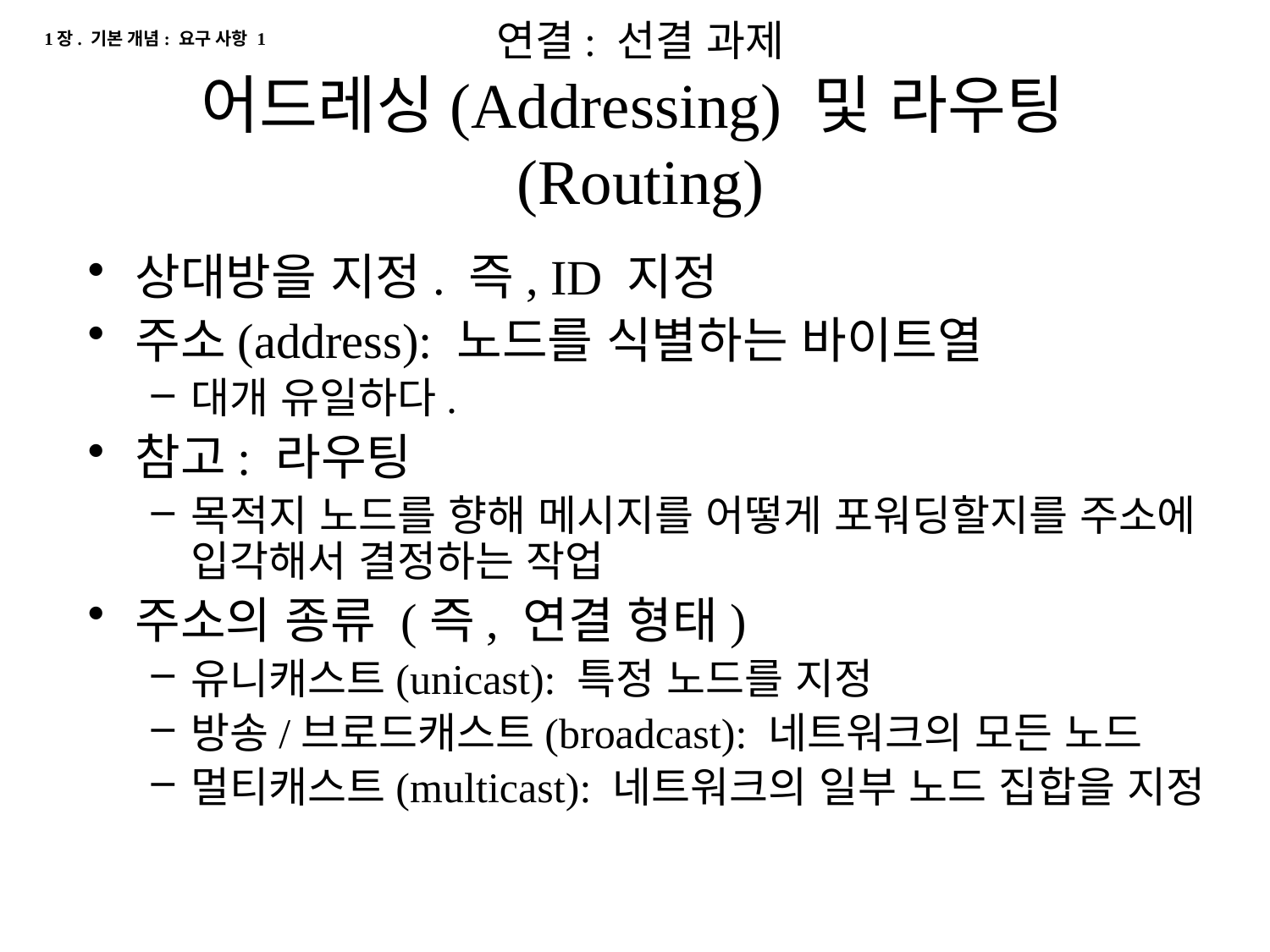

1장. 기본 개념: 요구 사항 1
# 연결: 선결 과제 어드레싱(Addressing) 및 라우팅(Routing)
상대방을 지정. 즉, ID 지정
주소(address): 노드를 식별하는 바이트열
대개 유일하다.
참고: 라우팅
목적지 노드를 향해 메시지를 어떻게 포워딩할지를 주소에 입각해서 결정하는 작업
주소의 종류 (즉, 연결 형태)
유니캐스트(unicast): 특정 노드를 지정
방송/브로드캐스트(broadcast): 네트워크의 모든 노드
멀티캐스트(multicast): 네트워크의 일부 노드 집합을 지정